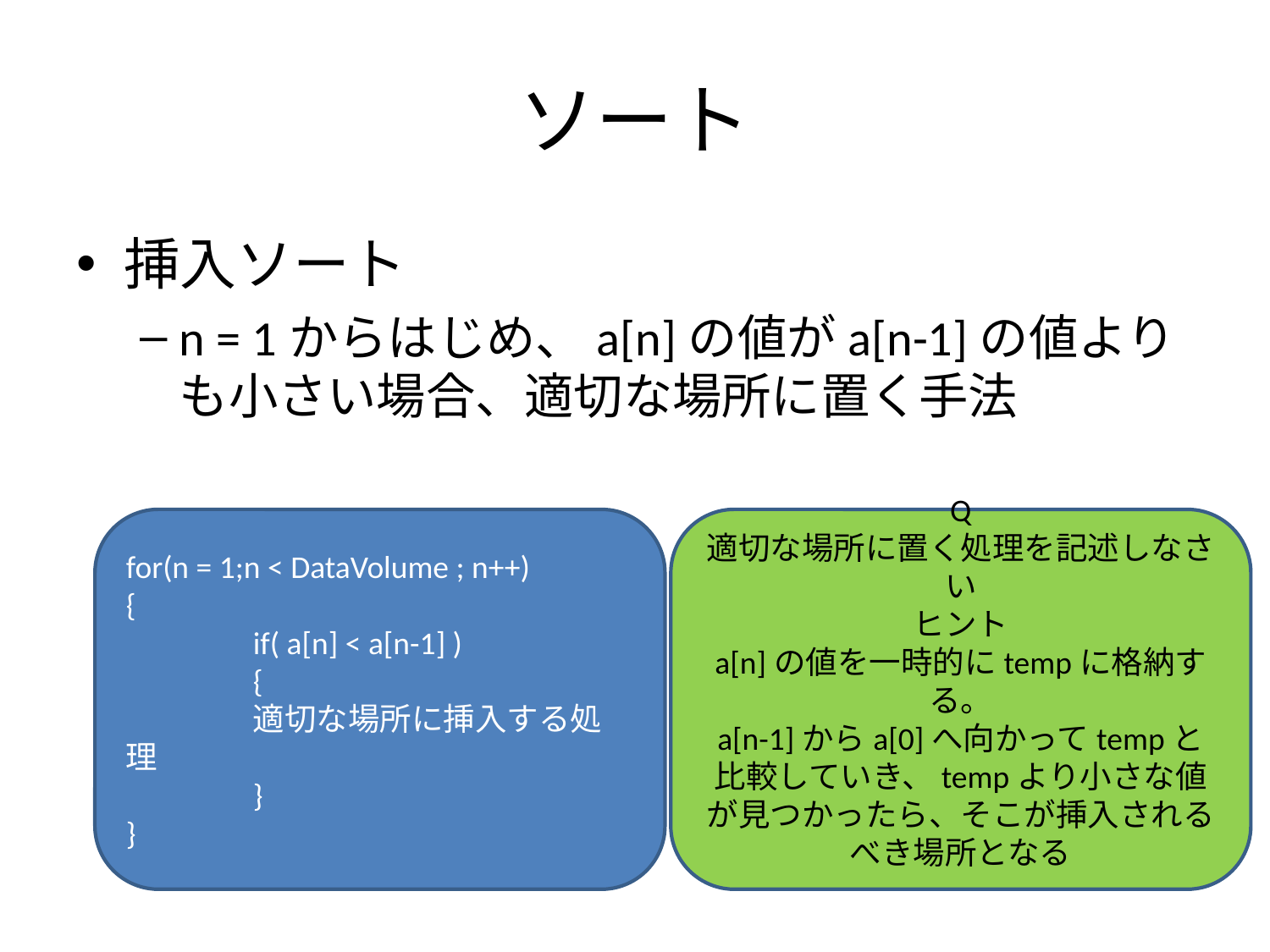

# ソート
挿入ソート
n = 1からはじめ、a[n]の値がa[n-1]の値よりも小さい場合、適切な場所に置く手法

for(n = 1;n < DataVolume ; n++)
{
	if( a[n] < a[n-1] )
	{
	適切な場所に挿入する処理
	}
}
Q
適切な場所に置く処理を記述しなさい
ヒント
a[n]の値を一時的にtempに格納する。
a[n-1]からa[0]へ向かってtempと比較していき、tempより小さな値が見つかったら、そこが挿入されるべき場所となる